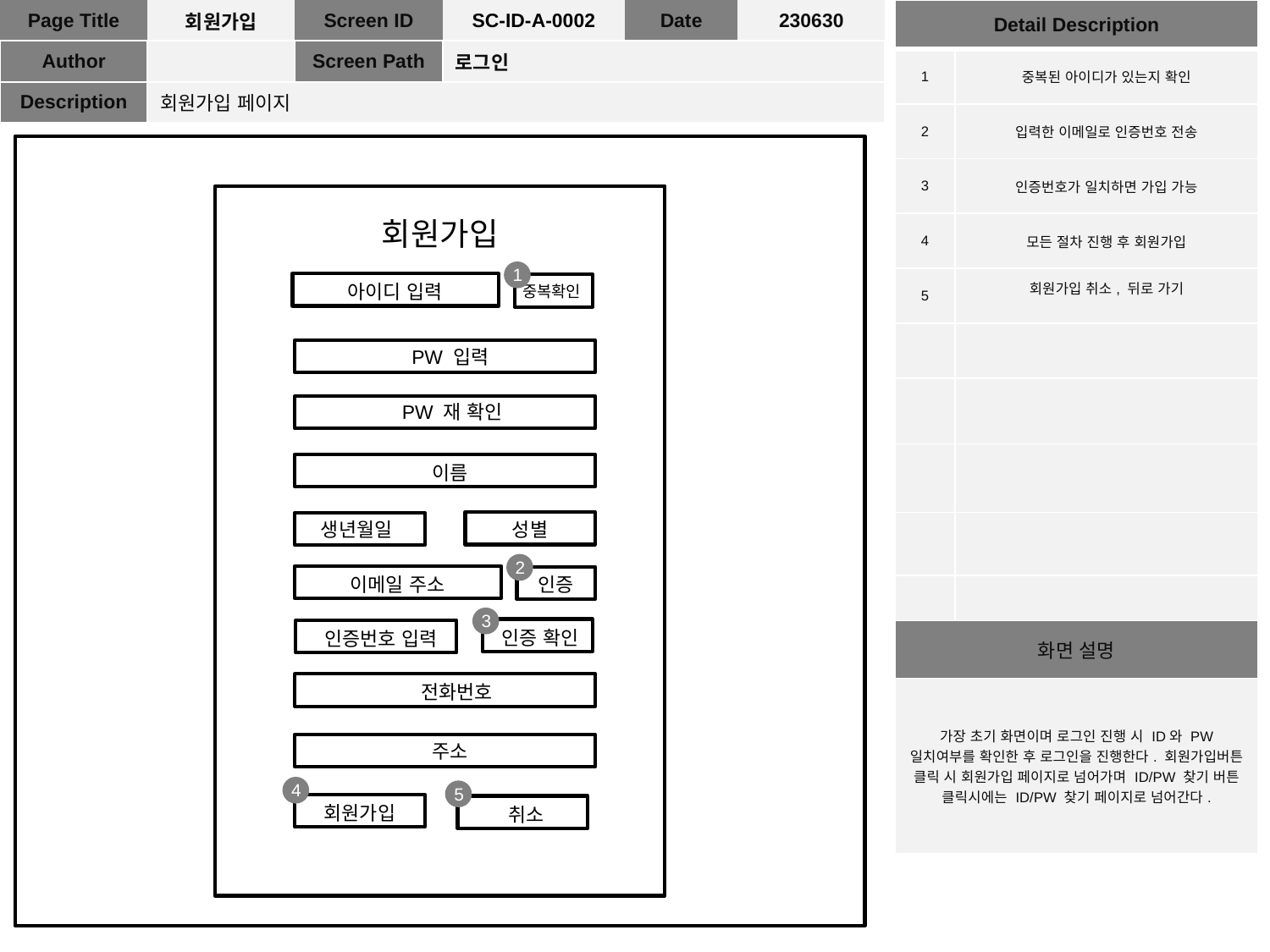

| Page Title | 회원가입 | Screen ID | SC-ID-A-0002 | Date | 230630 |
| --- | --- | --- | --- | --- | --- |
| Author |  | Screen Path | 로그인 |  |  |
| Description | 회원가입 페이지 |  |  |  |  |
| Detail Description |  |
| --- | --- |
| 1 | 중복된 아이디가 있는지 확인 |
| 2 | 입력한 이메일로 인증번호 전송 |
| 3 | 인증번호가 일치하면 가입 가능 |
| 4 | 모든 절차 진행 후 회원가입 |
| 5 | 회원가입 취소, 뒤로 가기 |
|  |  |
|  |  |
|  |  |
|  |  |
|  |  |
| 화면 설명 |  |
| 가장 초기 화면이며 로그인 진행 시 ID와 PW 일치여부를 확인한 후 로그인을 진행한다. 회원가입버튼 클릭 시 회원가입 페이지로 넘어가며 ID/PW 찾기 버튼 클릭시에는 ID/PW 찾기 페이지로 넘어간다. |  |

회원가입
1

아이디 입력

중복확인
PW 입력

PW 재 확인

이름

생년월일
성별

2

이메일 주소
인증

3

인증 확인
인증번호 입력

전화번호

주소

4

5

회원가입

취소